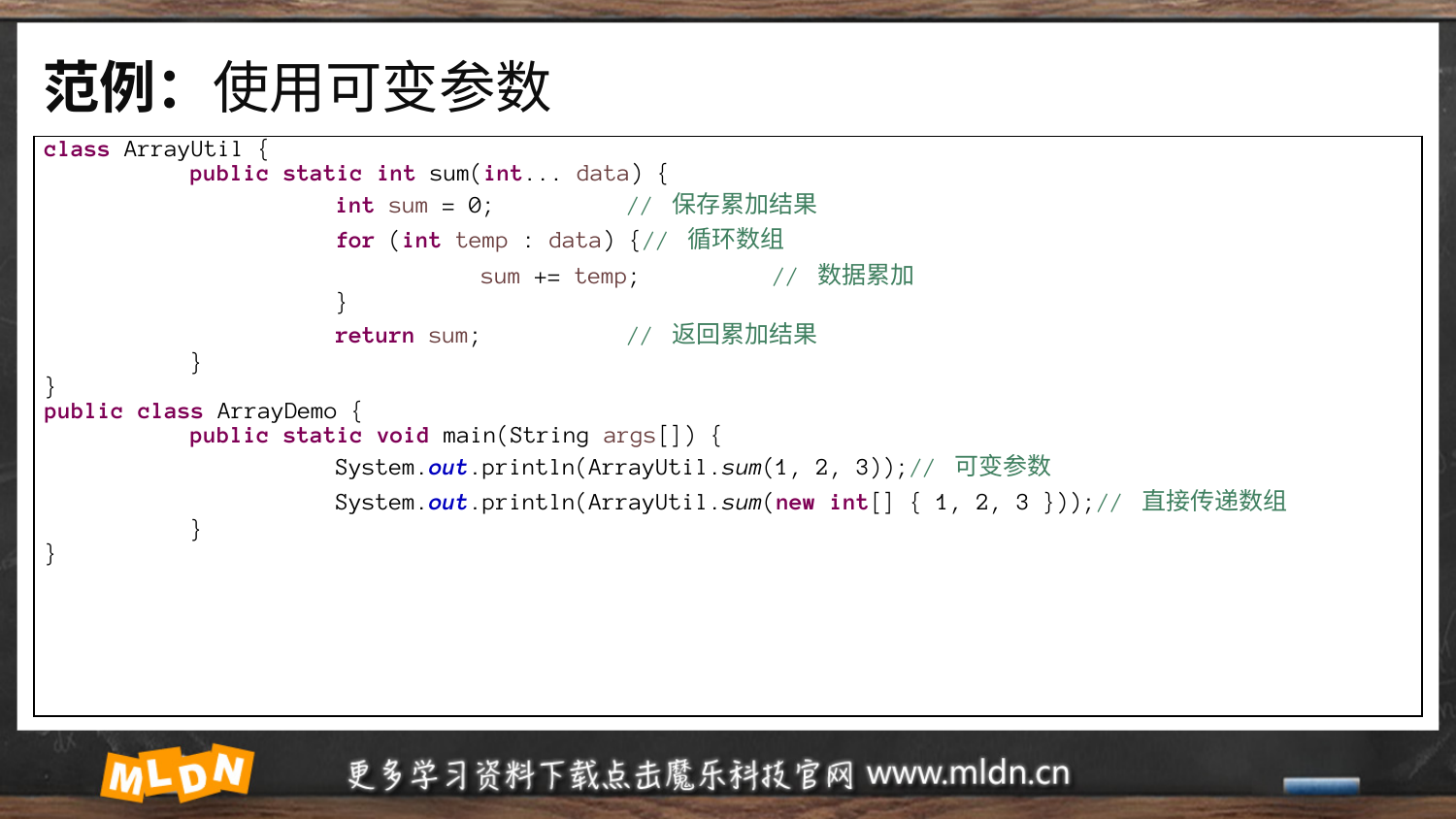

# 范例：使用可变参数
| class ArrayUtil { public static int sum(int... data) { int sum = 0; // 保存累加结果 for (int temp : data) {// 循环数组 sum += temp; // 数据累加 } return sum; // 返回累加结果 } } public class ArrayDemo { public static void main(String args[]) { System.out.println(ArrayUtil.sum(1, 2, 3));// 可变参数 System.out.println(ArrayUtil.sum(new int[] { 1, 2, 3 }));// 直接传递数组 } } |
| --- |